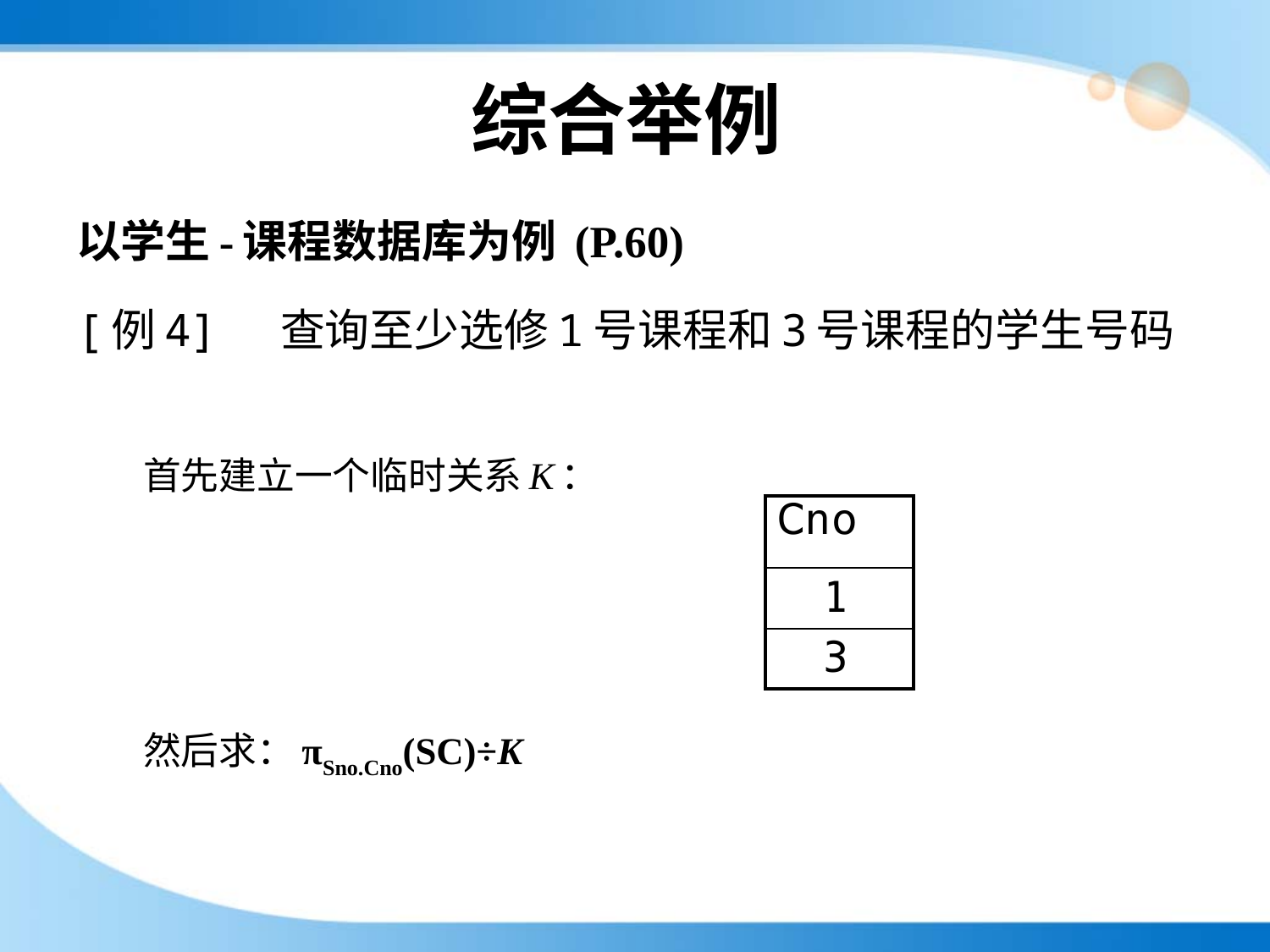

# 综合举例
以学生-课程数据库为例 (P.60)
[例4]  查询至少选修1号课程和3号课程的学生号码

首先建立一个临时关系K：

然后求：πSno.Cno(SC)÷K

| Cno |
| --- |
| 1 |
| 3 |